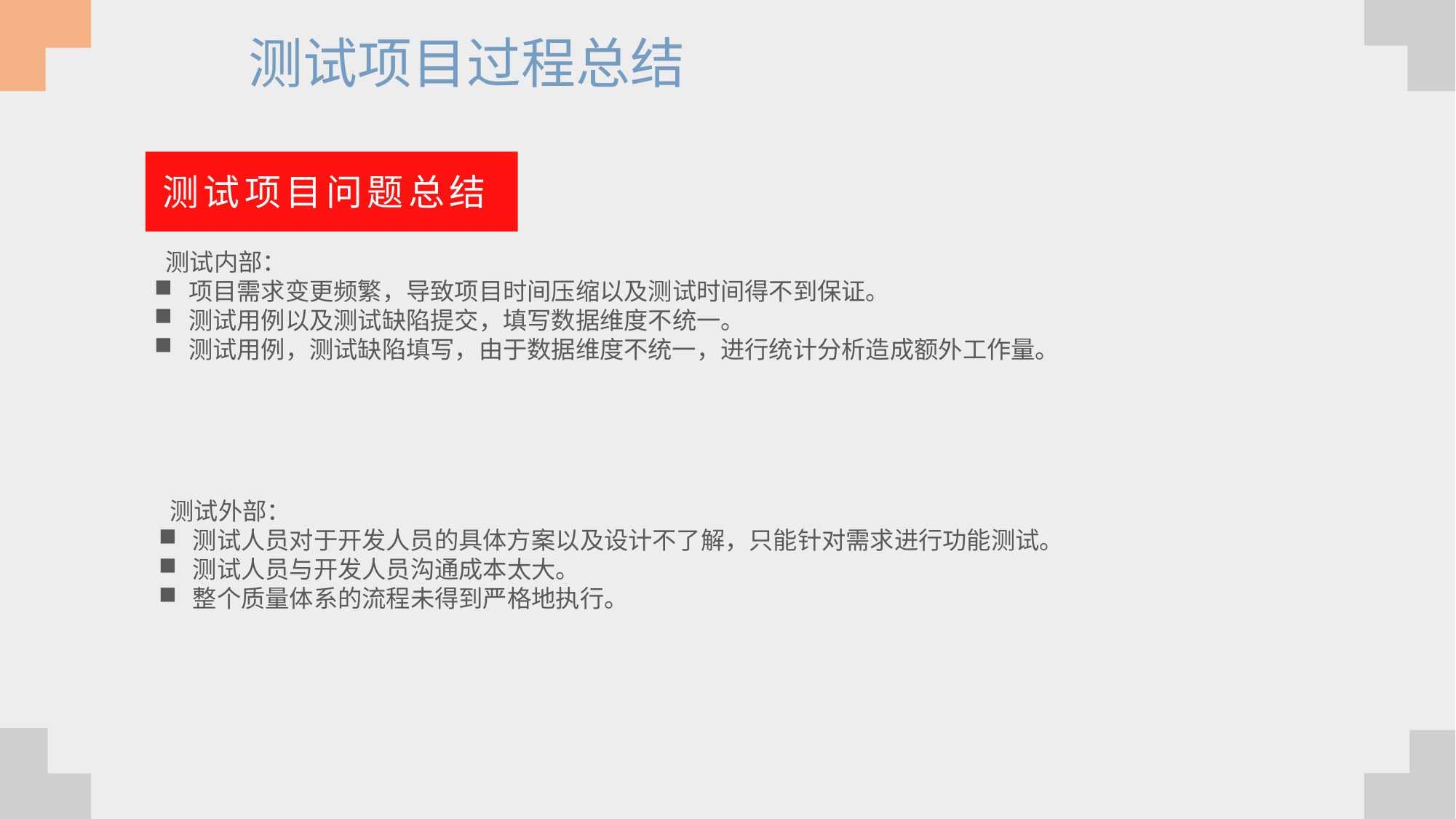

测试项目过程总结

测试项目问题总结
 测试内部：
项目需求变更频繁，导致项目时间压缩以及测试时间得不到保证。
测试用例以及测试缺陷提交，填写数据维度不统一。
测试用例，测试缺陷填写，由于数据维度不统一，进行统计分析造成额外工作量。
 测试外部：
测试人员对于开发人员的具体方案以及设计不了解，只能针对需求进行功能测试。
测试人员与开发人员沟通成本太大。
整个质量体系的流程未得到严格地执行。